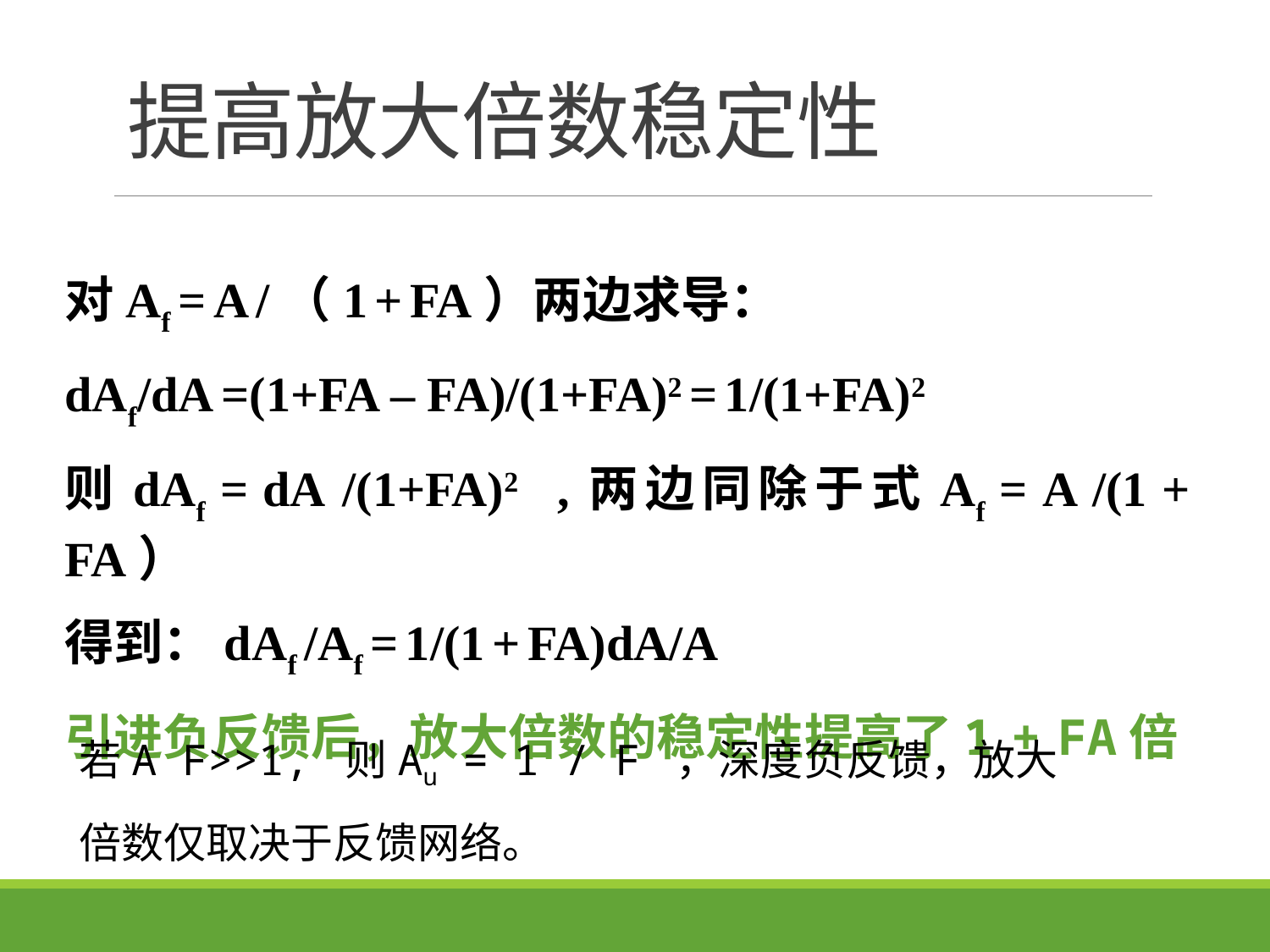

# 提高放大倍数稳定性
对Af = A /（1 + FA）两边求导：
dAf/dA =(1+FA – FA)/(1+FA)2 = 1/(1+FA)2
则dAf = dA /(1+FA)2  ,两边同除于式Af = A /(1 + FA）
得到：dAf /Af = 1/(1 + FA)dA/A
引进负反馈后，放大倍数的稳定性提高了1 + FA倍
若A F>>1, 则Au = 1 / F ，深度负反馈，放大倍数仅取决于反馈网络。